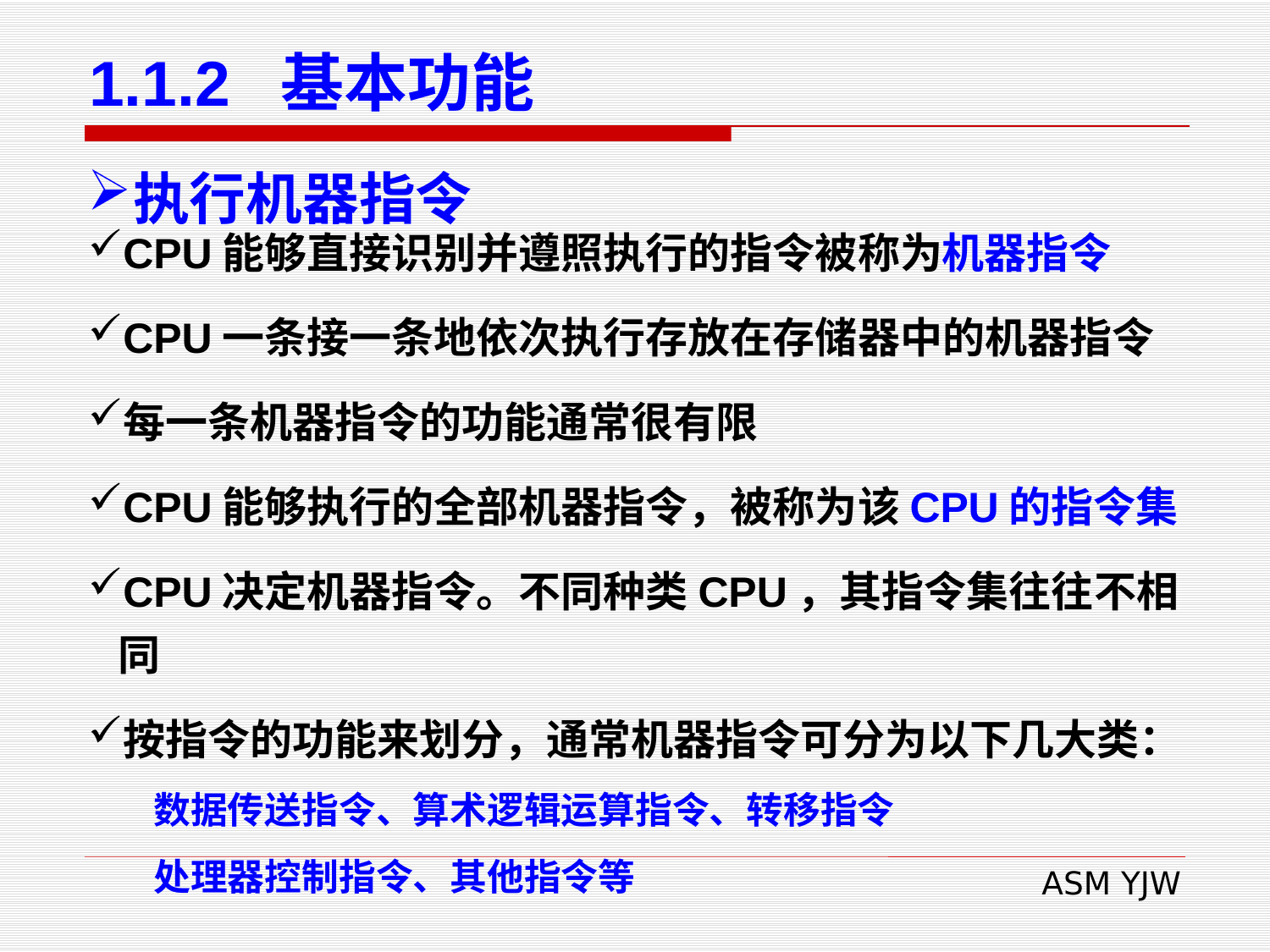

# 1.1.2  基本功能
执行机器指令
CPU能够直接识别并遵照执行的指令被称为机器指令
CPU一条接一条地依次执行存放在存储器中的机器指令
每一条机器指令的功能通常很有限
CPU能够执行的全部机器指令，被称为该CPU的指令集
CPU决定机器指令。不同种类CPU，其指令集往往不相同
按指令的功能来划分，通常机器指令可分为以下几大类：
数据传送指令、算术逻辑运算指令、转移指令
处理器控制指令、其他指令等